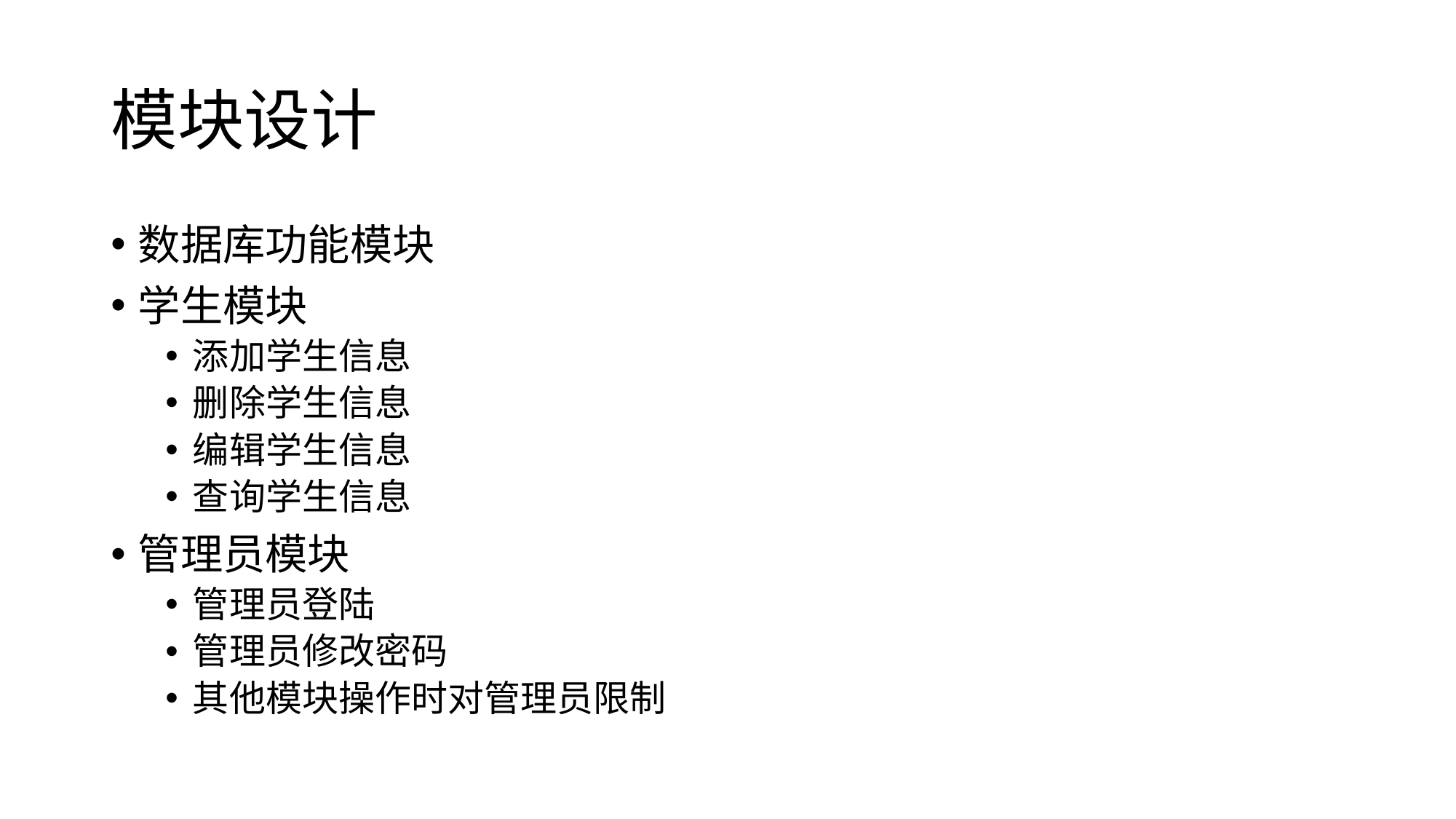

# 模块设计
数据库功能模块
学生模块
添加学生信息
删除学生信息
编辑学生信息
查询学生信息
管理员模块
管理员登陆
管理员修改密码
其他模块操作时对管理员限制